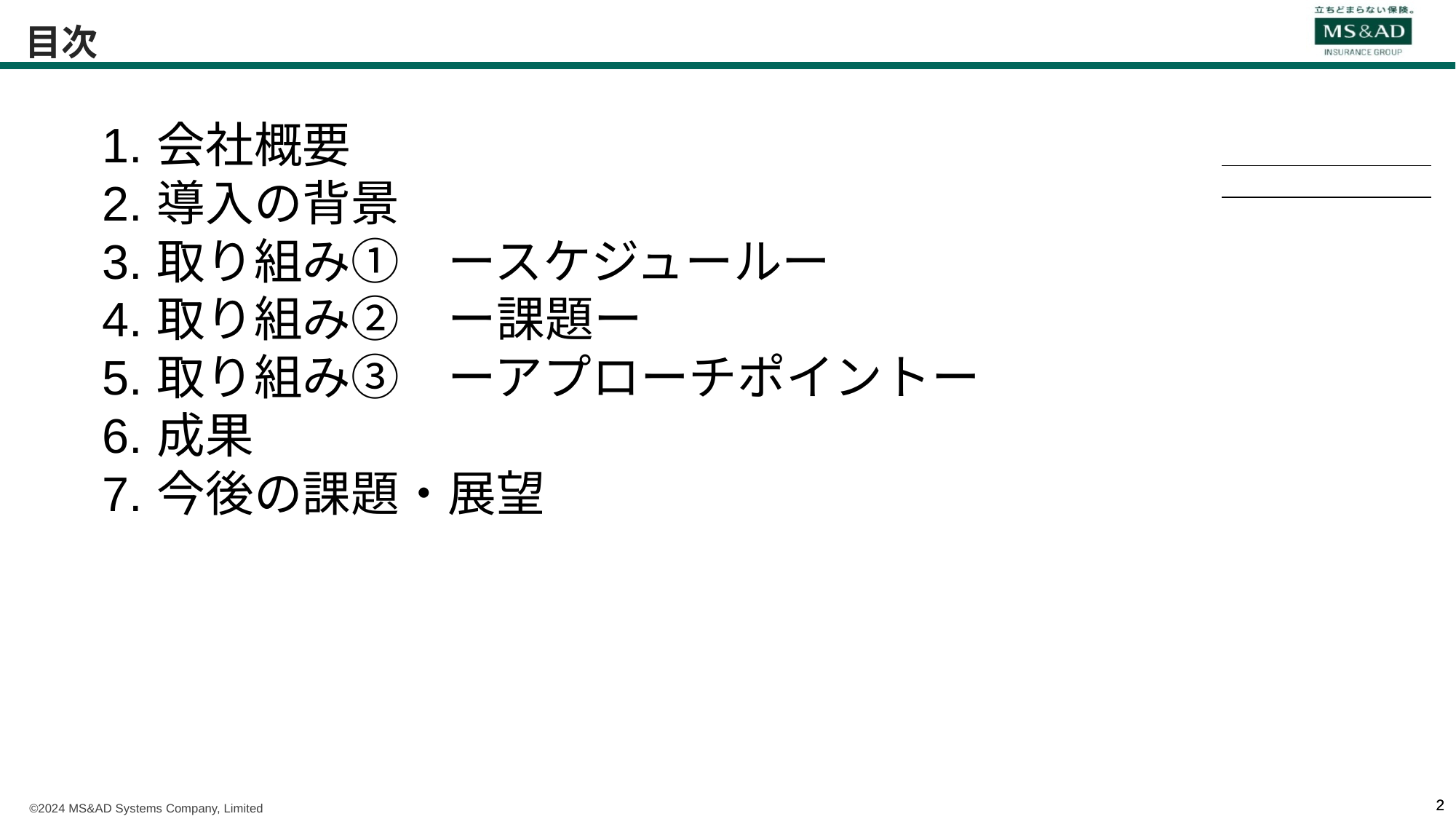

目次
会社概要
導入の背景
取り組み①　ースケジュールー
取り組み②　ー課題ー
取り組み③　ーアプローチポイントー
成果
今後の課題・展望